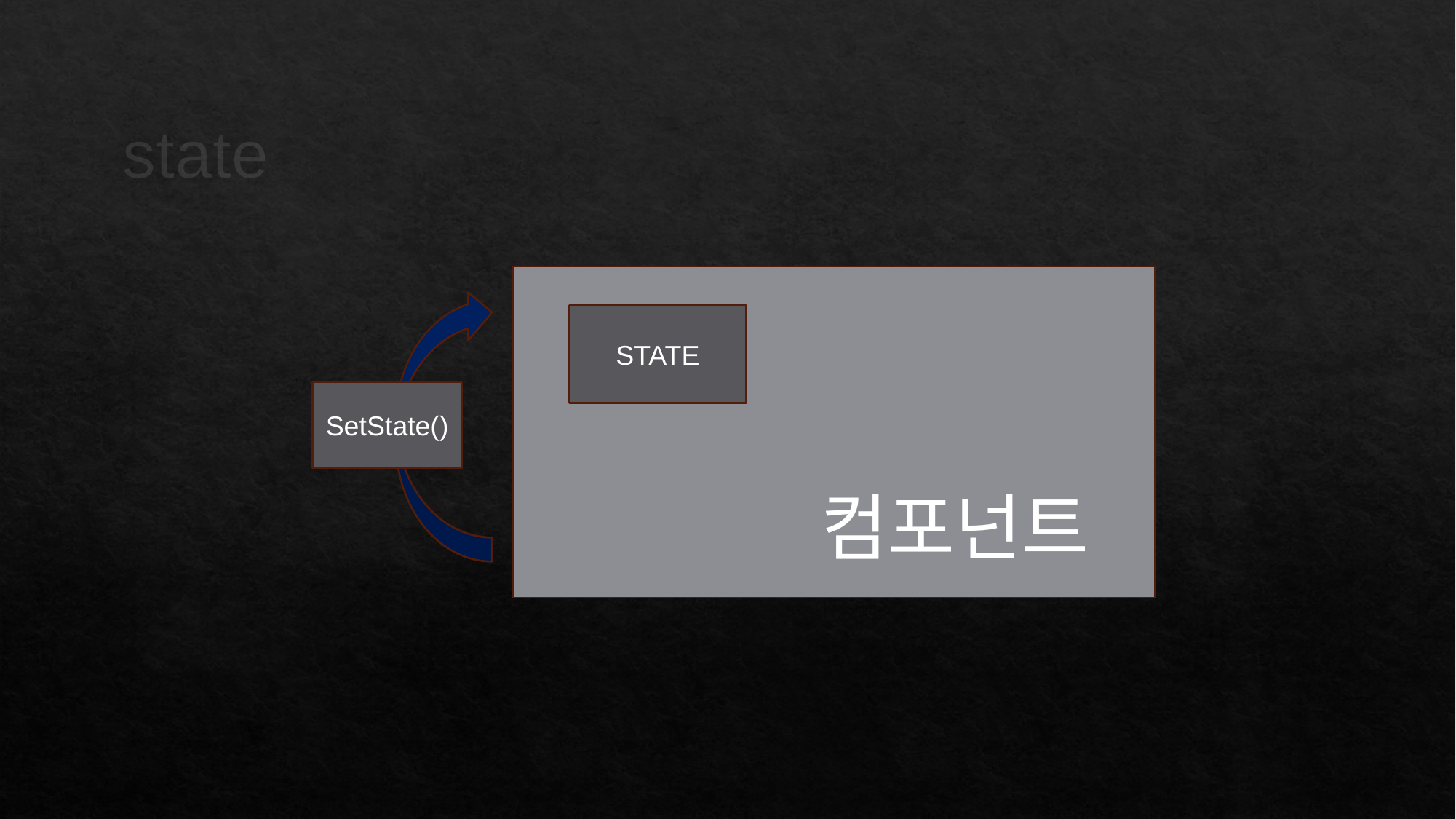

# state

           컴포넌트

STATE
SetState()